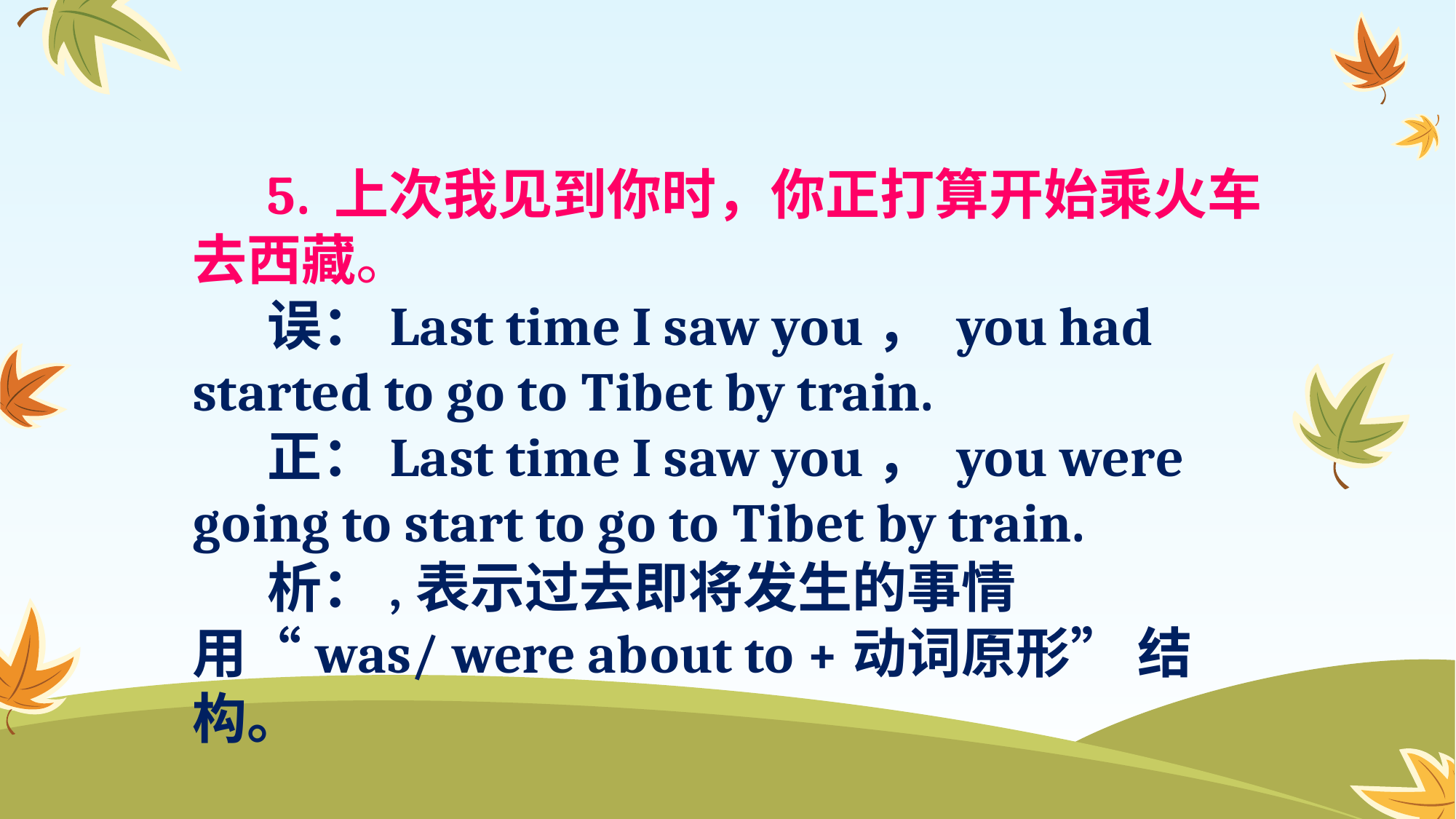

5. 上次我见到你时，你正打算开始乘火车去西藏。
     误：Last time I saw you， you had started to go to Tibet by train.
     正：Last time I saw you， you were going to start to go to Tibet by train.
     析：,表示过去即将发生的事情用“was/ were about to +动词原形” 结构。